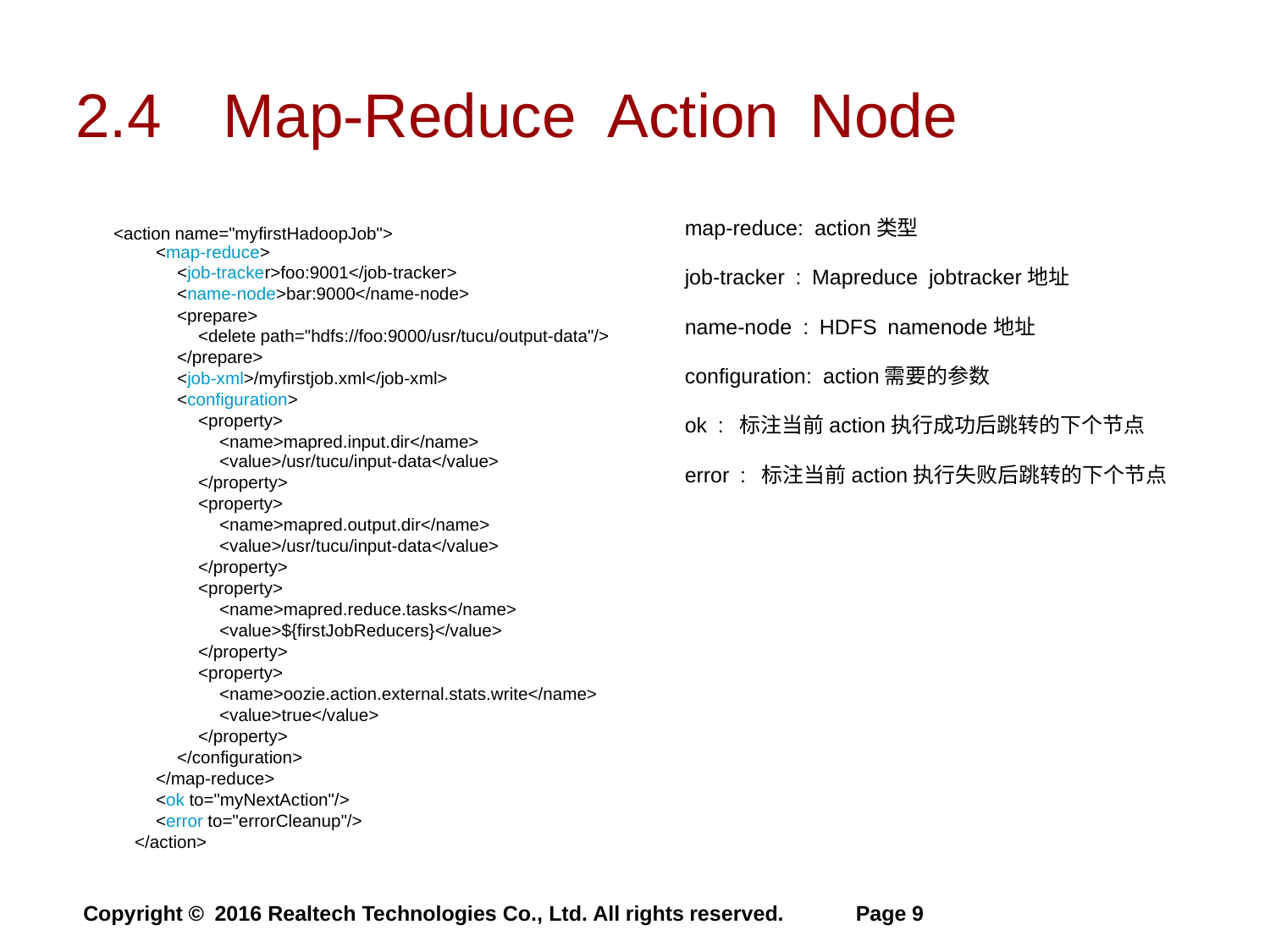

2.4    Map-Reduce  Action  Node
map-reduce:  action类型

job-tracker  :  Mapreduce  jobtracker地址

name-node  :  HDFS  namenode地址

configuration:  action需要的参数

ok  :  标注当前action执行成功后跳转的下个节点

error  :  标注当前action执行失败后跳转的下个节点
<action name="myfirstHadoopJob">
		<map-reduce>
			<job-tracker>foo:9001</job-tracker>
			<name-node>bar:9000</name-node>
			<prepare>
				<delete path="hdfs://foo:9000/usr/tucu/output-data"/>
			</prepare>
			<job-xml>/myfirstjob.xml</job-xml>
			<configuration>
				<property>
					<name>mapred.input.dir</name>
					<value>/usr/tucu/input-data</value>
				</property>
				<property>
					<name>mapred.output.dir</name>
					<value>/usr/tucu/input-data</value>
				</property>
				<property>
					<name>mapred.reduce.tasks</name>
					<value>${firstJobReducers}</value>
				</property>
				<property>
					<name>oozie.action.external.stats.write</name>
					<value>true</value>
				</property>
			</configuration>
		</map-reduce>
		<ok to="myNextAction"/>
		<error to="errorCleanup"/>
	</action>
Copyright ©  2016 Realtech Technologies Co., Ltd. All rights reserved.
Page 9